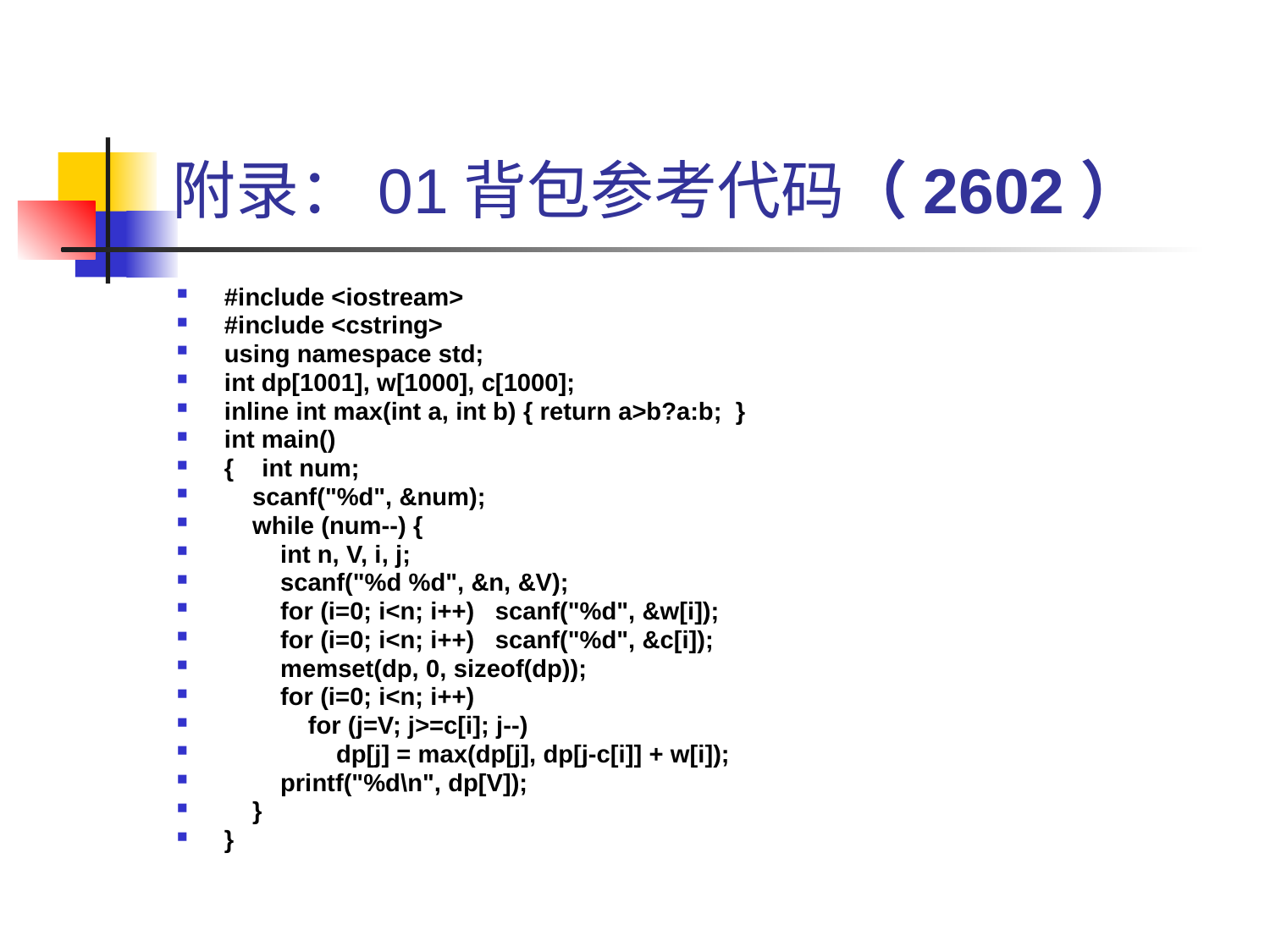

# 附录：01背包参考代码（2602）
#include <iostream>
#include <cstring>
using namespace std;
int dp[1001], w[1000], c[1000];
inline int max(int a, int b) { return a>b?a:b;  }
int main()
{    int num;
    scanf("%d", &num);
    while (num--) {
        int n, V, i, j;
        scanf("%d %d", &n, &V);
        for (i=0; i<n; i++)   scanf("%d", &w[i]);
        for (i=0; i<n; i++)   scanf("%d", &c[i]);
        memset(dp, 0, sizeof(dp));
        for (i=0; i<n; i++)
            for (j=V; j>=c[i]; j--)
                dp[j] = max(dp[j], dp[j-c[i]] + w[i]);
        printf("%d\n", dp[V]);
    }
}
18